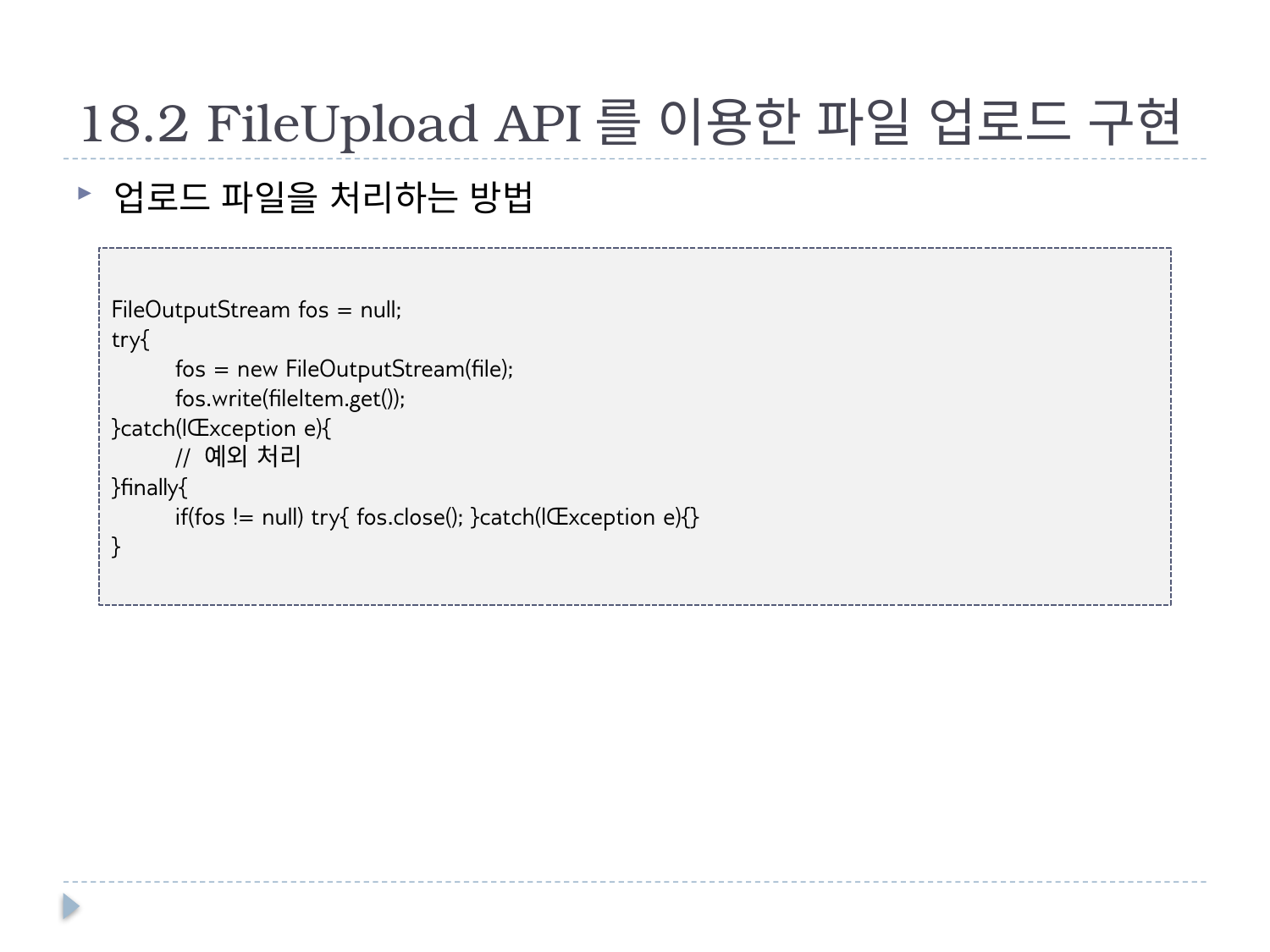

# 18.2 FileUpload API를 이용한 파일 업로드 구현
업로드 파일을 처리하는 방법
FileOutputStream fos = null;
try{
fos = new FileOutputStream(file);
fos.write(fileItem.get());
}catch(IOException e){
// 예외 처리
}finally{
if(fos != null) try{ fos.close(); }catch(IOException e){}
}